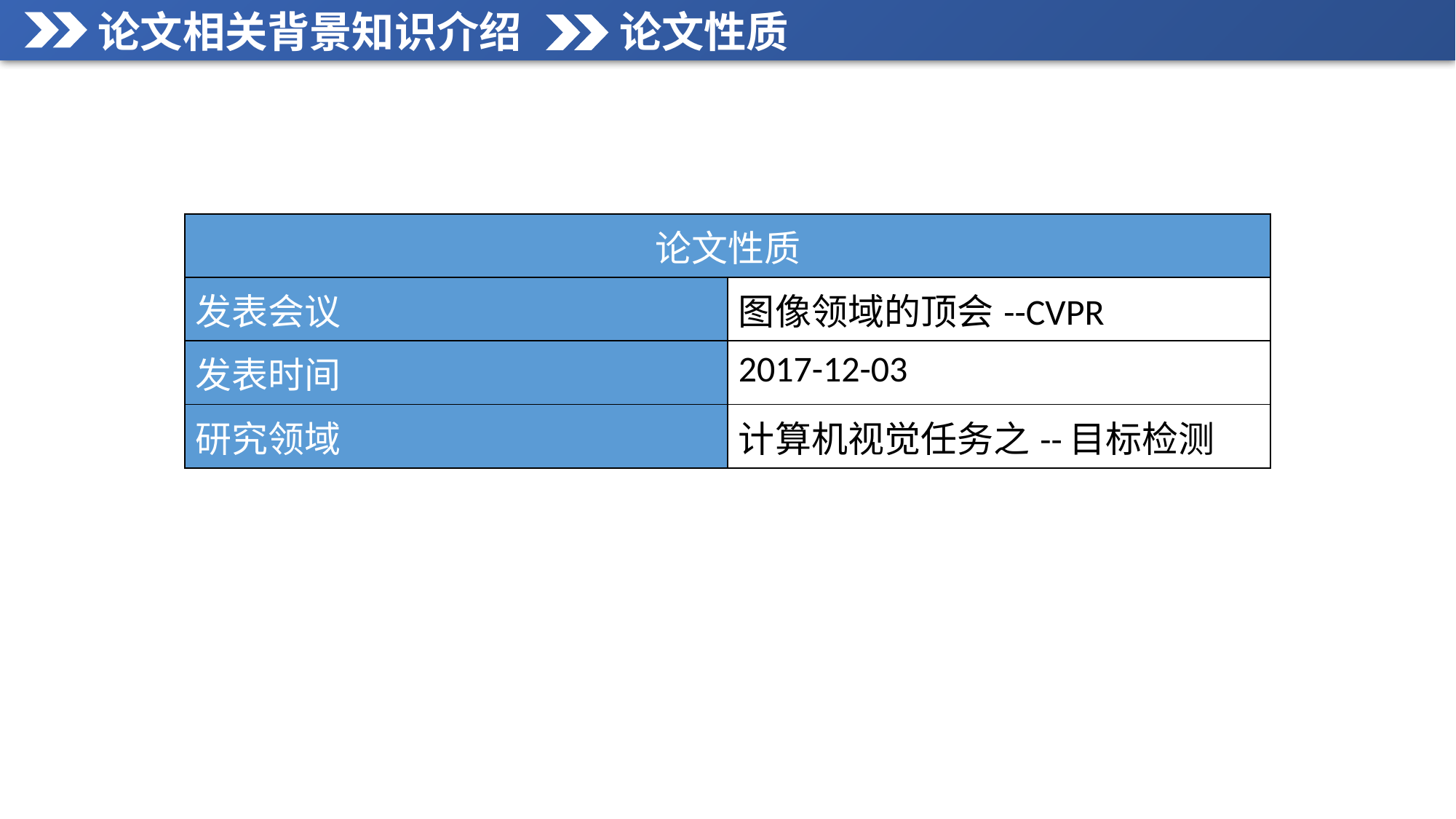

论文相关背景知识介绍

论文性质

1
| 论文性质 |  |
| --- | --- |
| 发表会议 | 图像领域的顶会--CVPR |
| 发表时间 | 2017-12-03 |
| 研究领域 | 计算机视觉任务之--目标检测 |
2